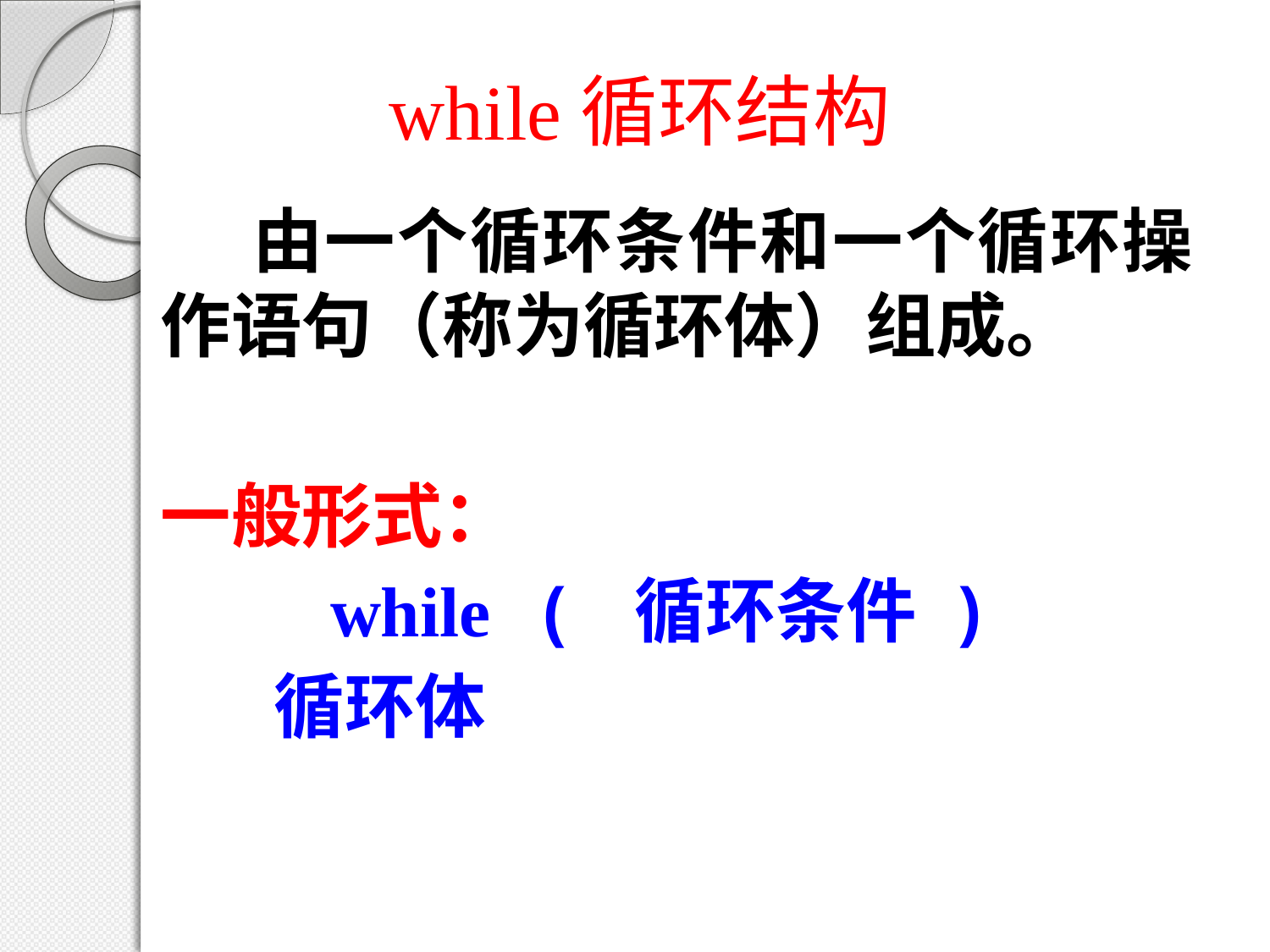

# while循环结构
    由一个循环条件和一个循环操作语句（称为循环体）组成。

一般形式：
    while ( 循环条件 )
      循环体
31